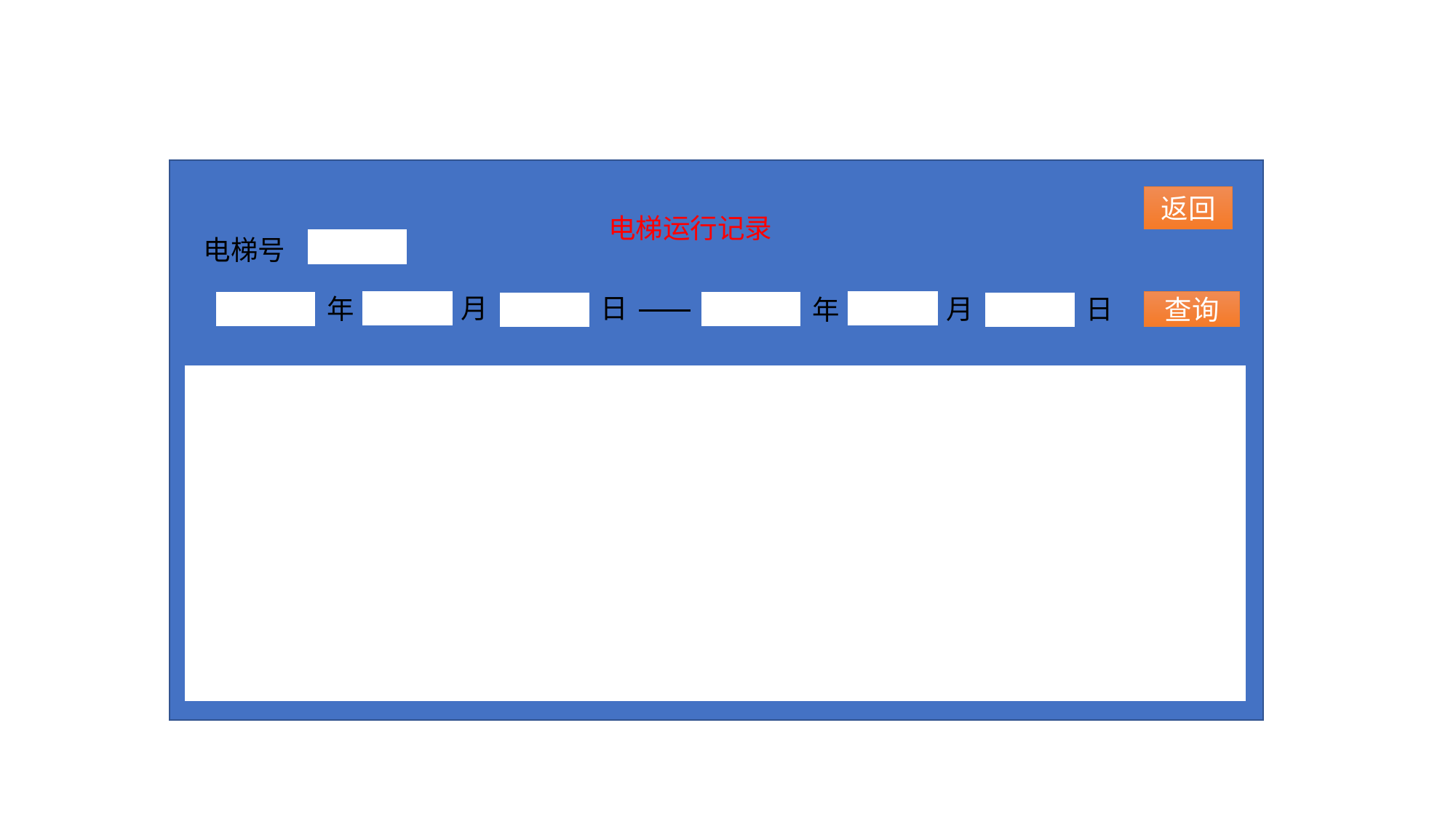

返回
电梯运行记录
电梯号

月
日
月
日
年
年

查询